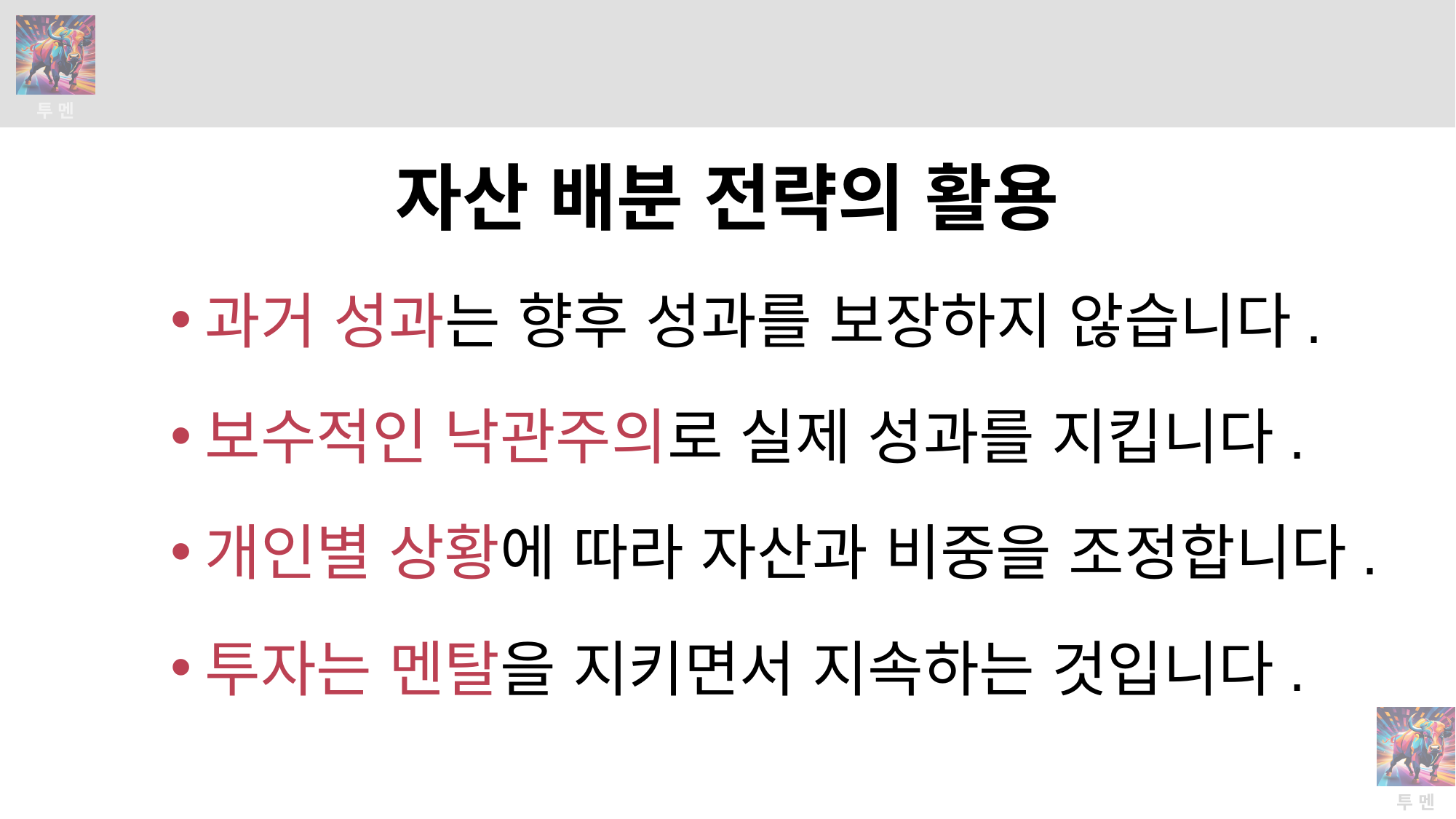

자산 배분 전략의 활용
과거 성과는 향후 성과를 보장하지 않습니다.
보수적인 낙관주의로 실제 성과를 지킵니다.
개인별 상황에 따라 자산과 비중을 조정합니다.
투자는 멘탈을 지키면서 지속하는 것입니다.